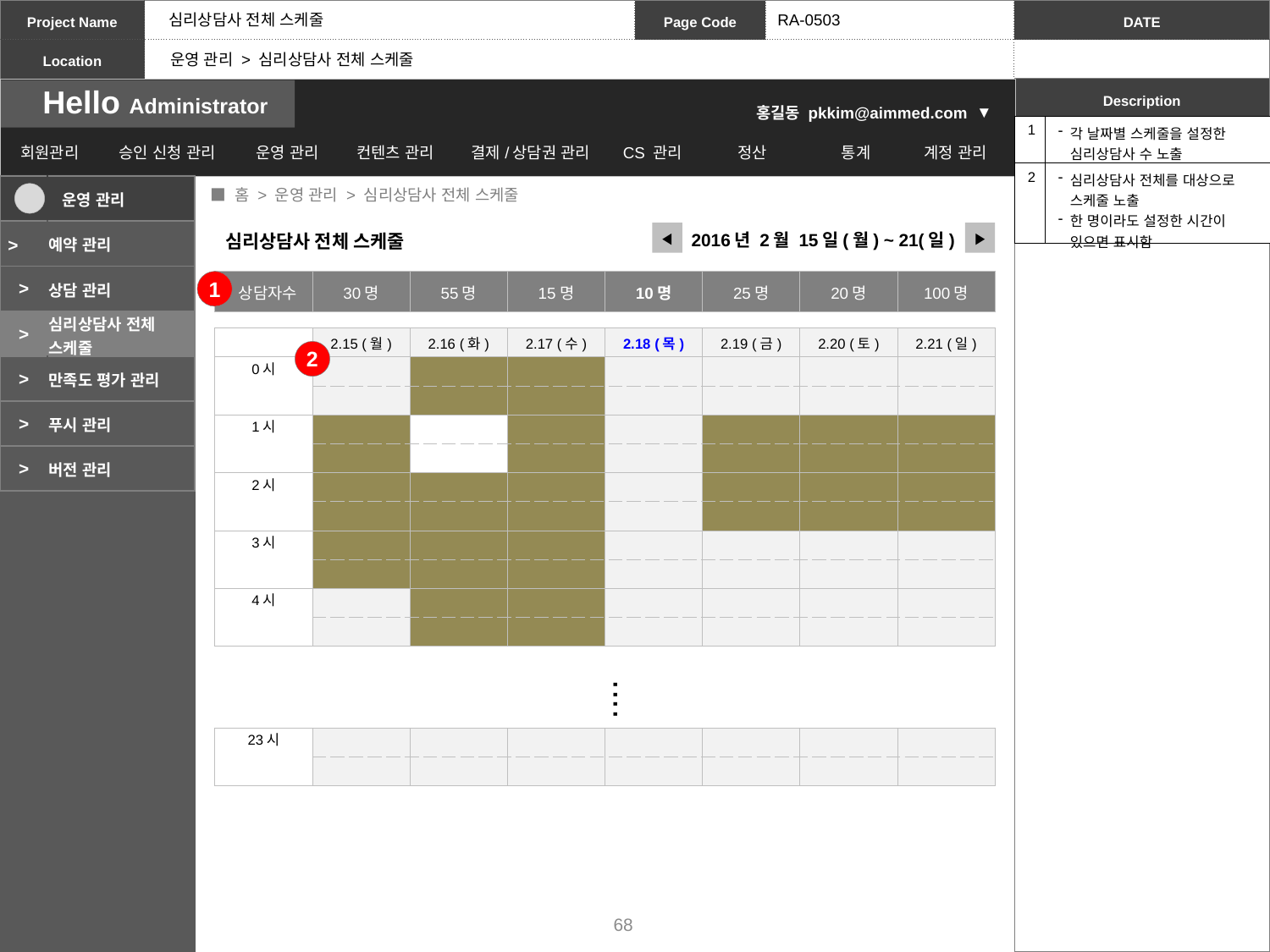

심리상담사 전체 스케줄
RA-0503
운영 관리 > 심리상담사 전체 스케줄
| 1 | 각 날짜별 스케줄을 설정한 심리상담사 수 노출 |
| --- | --- |
| 2 | 심리상담사 전체를 대상으로 스케줄 노출 한 명이라도 설정한 시간이 있으면 표시함 |
   ■ 홈 > 운영 관리 > 심리상담사 전체 스케줄

|  | 운영 관리 |
| --- | --- |
| > | 예약 관리 |
| > | 상담 관리 |
| > | 심리상담사 전체 스케줄 |
| > | 만족도 평가 관리 |
| > | 푸시 관리 |
| > | 버전 관리 |

2016년 2월 15일(월) ~ 21(일)
◀
▶
심리상담사 전체 스케줄
1
| 상담자수 | 30명 | 55명 | 15명 | 10명 | 25명 | 20명 | 100명 |
| --- | --- | --- | --- | --- | --- | --- | --- |
|  | 2.15 (월) | 2.16 (화) | 2.17 (수) | 2.18 (목) | 2.19 (금) | 2.20 (토) | 2.21 (일) |
| --- | --- | --- | --- | --- | --- | --- | --- |
| 0시 |  |  |  |  |  |  |  |
|  |  |  |  |  |  |  |  |
| 1시 |  |  |  |  |  |  |  |
|  |  |  |  |  |  |  |  |
| 2시 |  |  |  |  |  |  |  |
|  |  |  |  |  |  |  |  |
| 3시 |  |  |  |  |  |  |  |
|  |  |  |  |  |  |  |  |
| 4시 |  |  |  |  |  |  |  |
|  |  |  |  |  |  |  |  |
2
....
| 23시 |  |  |  |  |  |  |  |
| --- | --- | --- | --- | --- | --- | --- | --- |
|  |  |  |  |  |  |  |  |
68